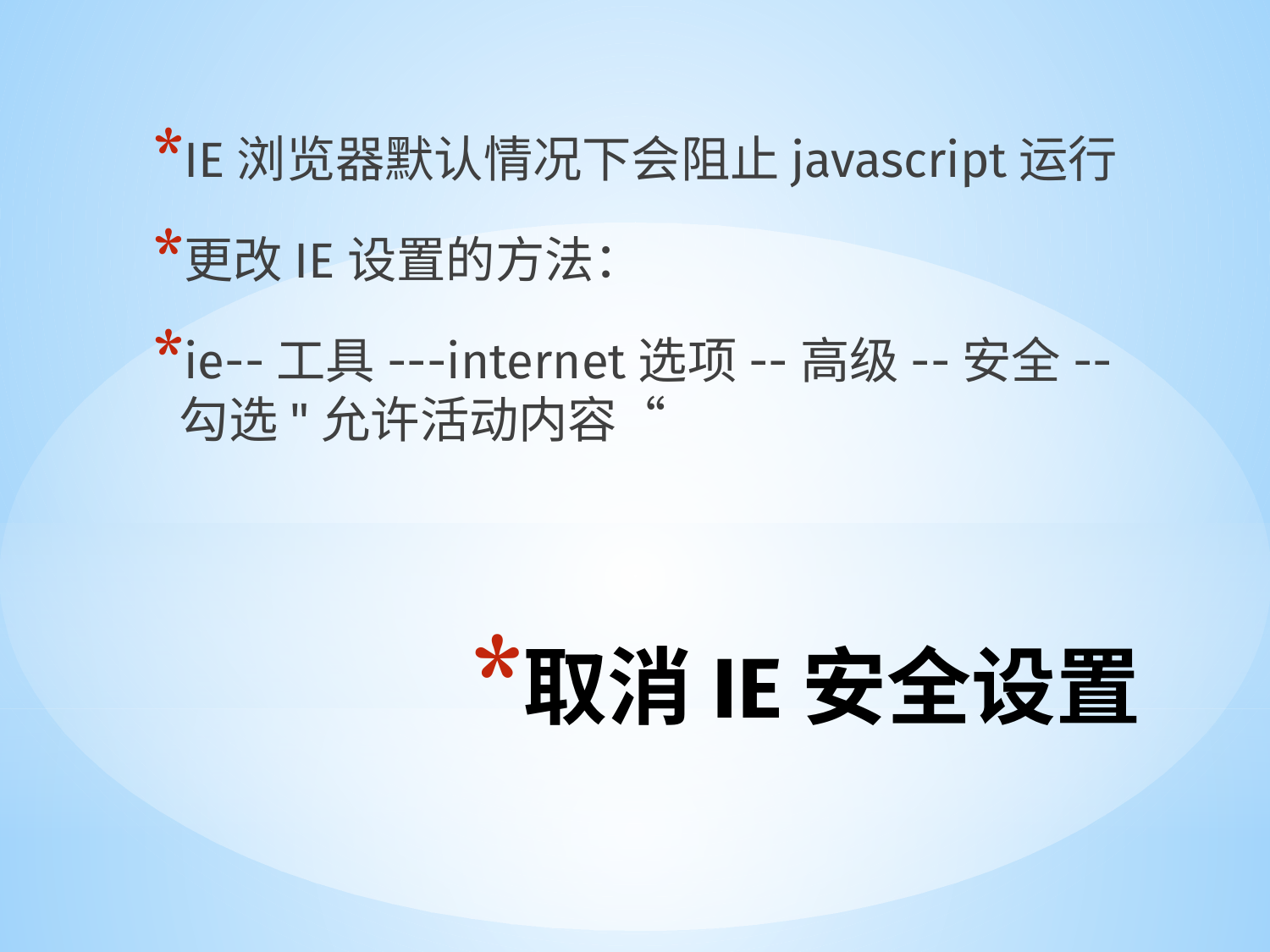

IE浏览器默认情况下会阻止javascript运行
更改IE设置的方法：
ie--工具---internet选项--高级--安全--勾选"允许活动内容“
# 取消IE安全设置